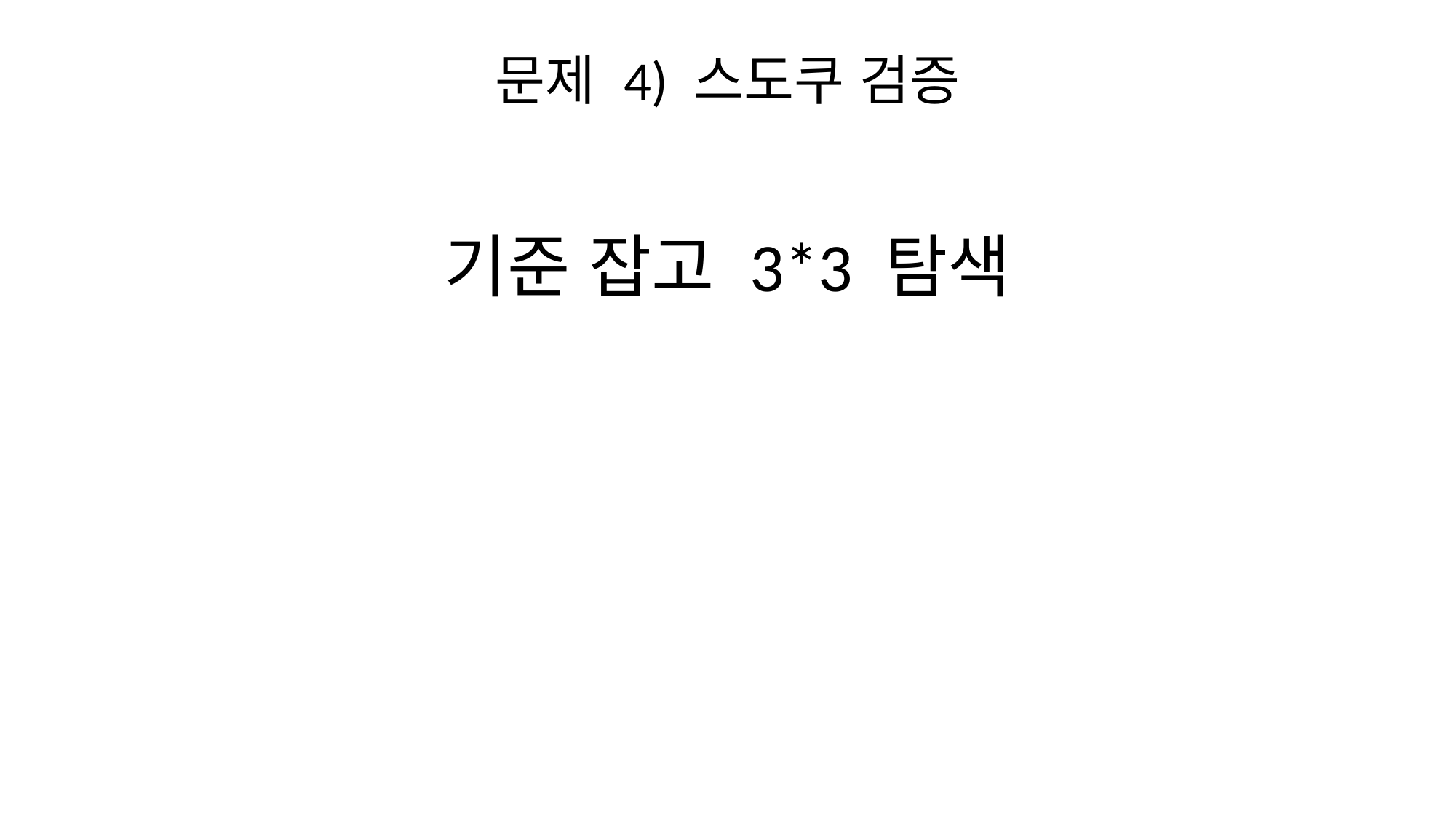

# 문제 4) 스도쿠 검증
기준 잡고 3*3 탐색